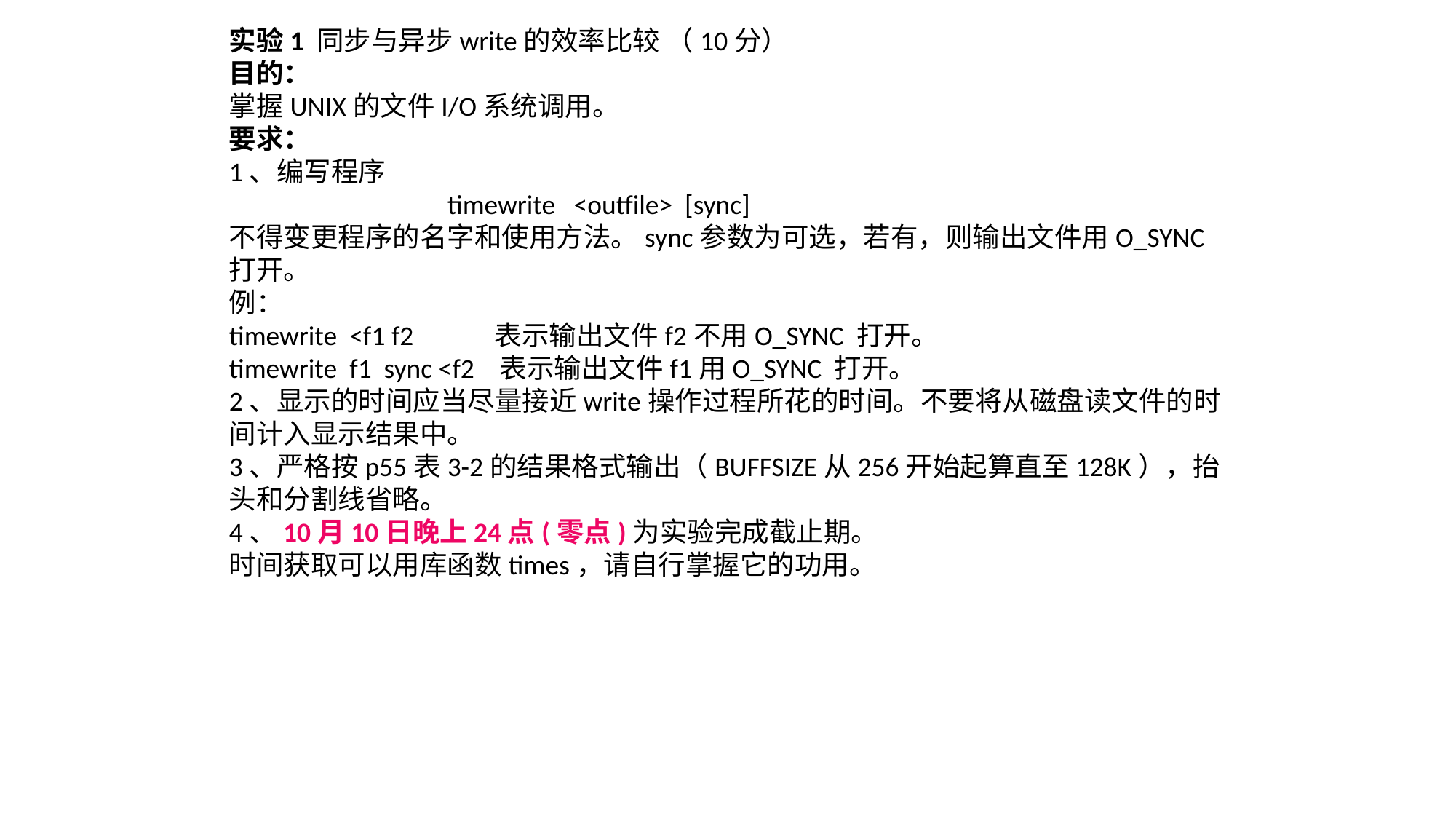

实验1 同步与异步write的效率比较 （10分）
目的：
掌握UNIX的文件I/O系统调用。
要求：
1、编写程序
		timewrite   <outfile>  [sync]
不得变更程序的名字和使用方法。sync参数为可选，若有，则输出文件用O_SYNC打开。
例：
timewrite  <f1 f2            表示输出文件f2不用O_SYNC 打开。
timewrite  f1  sync <f2   表示输出文件f1用O_SYNC 打开。
2、显示的时间应当尽量接近write操作过程所花的时间。不要将从磁盘读文件的时间计入显示结果中。
3、严格按p55表3-2的结果格式输出（BUFFSIZE从256开始起算直至128K），抬头和分割线省略。
4、10月10日晚上24点(零点)为实验完成截止期。
时间获取可以用库函数times，请自行掌握它的功用。